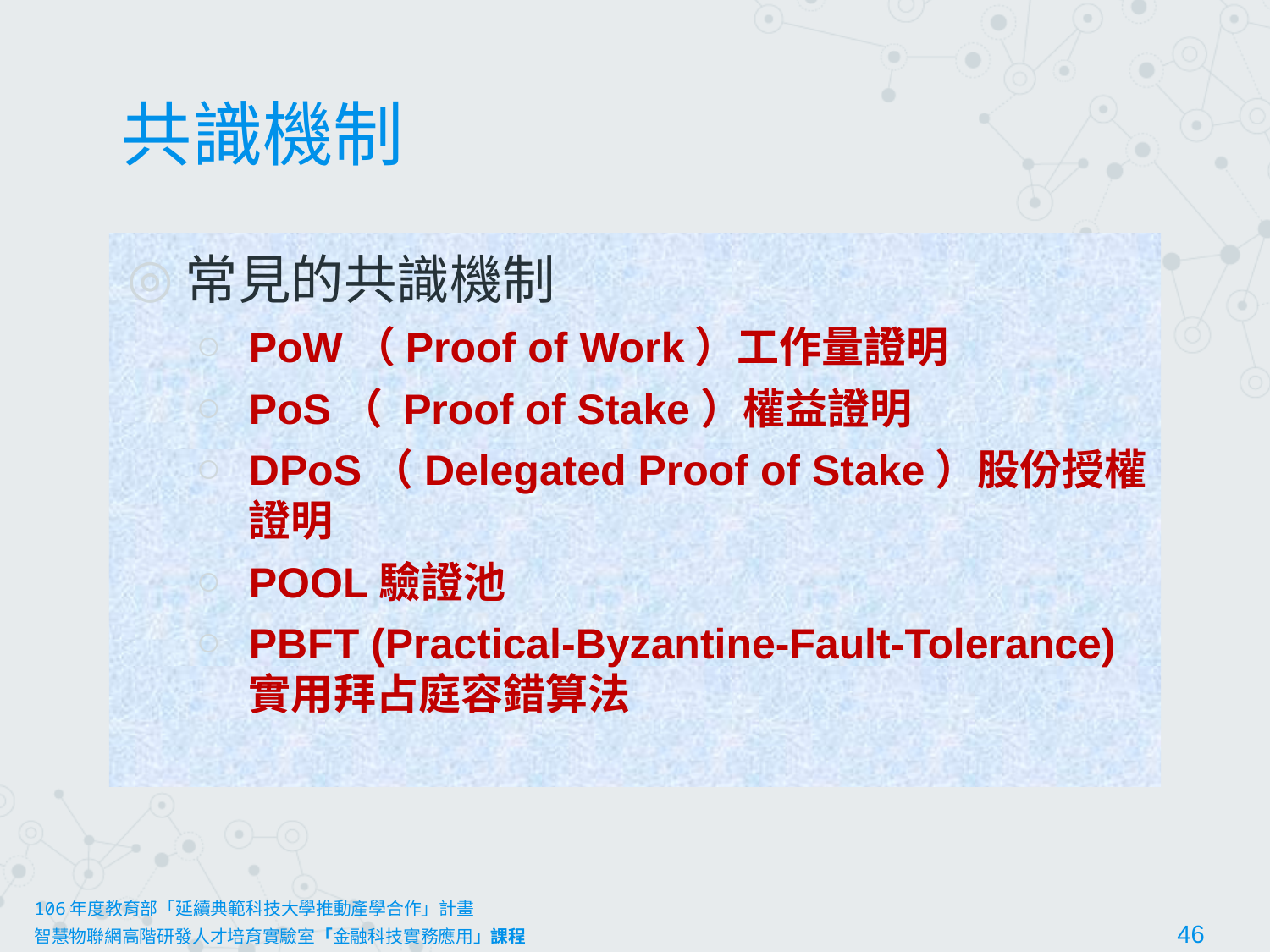

# 共識機制
常見的共識機制
PoW（Proof of Work）工作量證明
PoS（ Proof of Stake）權益證明
DPoS（Delegated Proof of Stake）股份授權證明
POOL驗證池
PBFT (Practical-Byzantine-Fault-Tolerance) 實用拜占庭容錯算法

106年度教育部「延續典範科技大學推動產學合作」計畫
智慧物聯網高階研發人才培育實驗室「金融科技實務應用」課程						46